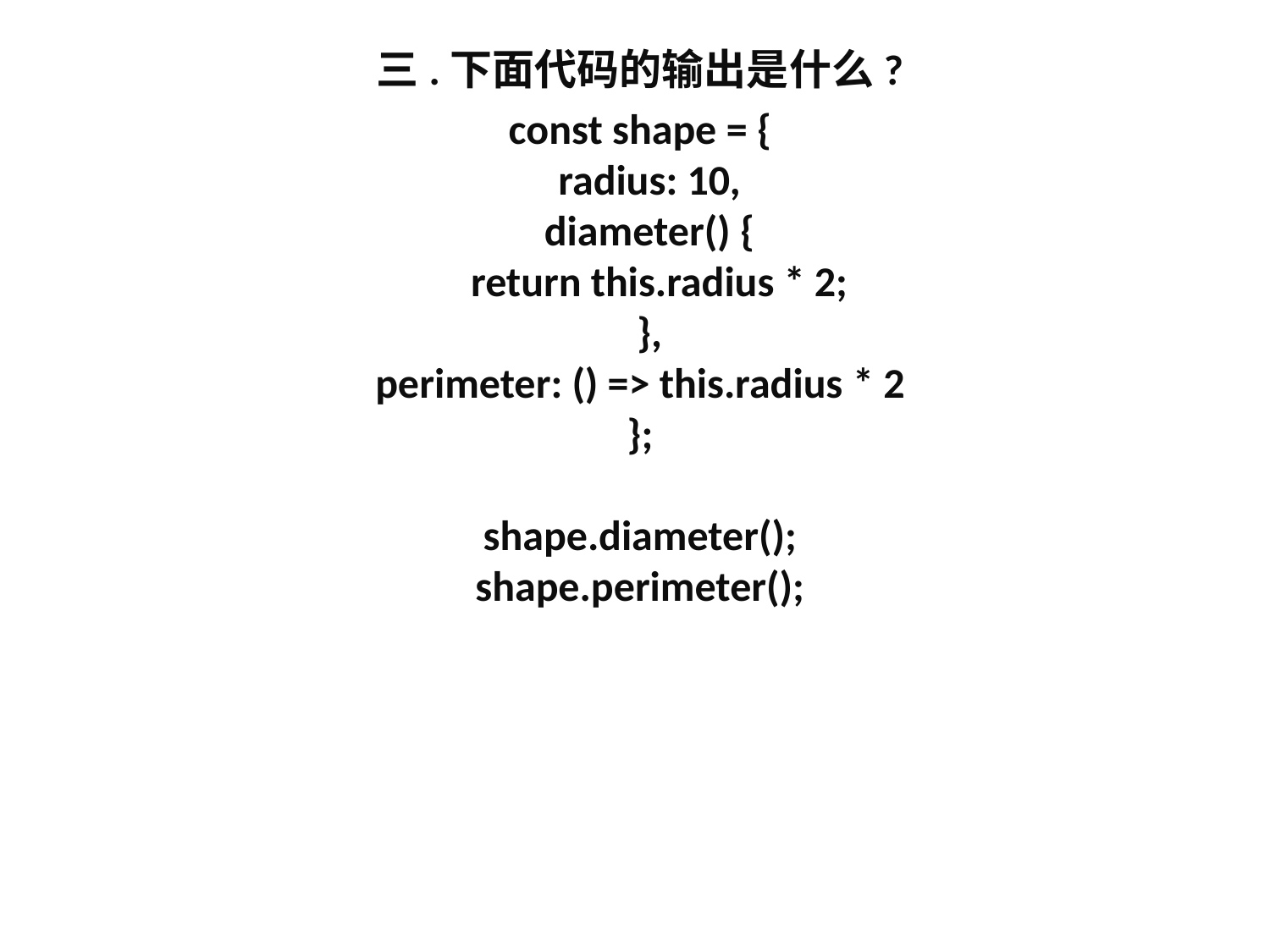

三.下面代码的输出是什么?
const shape = {
  radius: 10,
  diameter() {
    return this.radius * 2;
  },
  perimeter: () => this.radius * 2  
};
shape.diameter();
shape.perimeter();